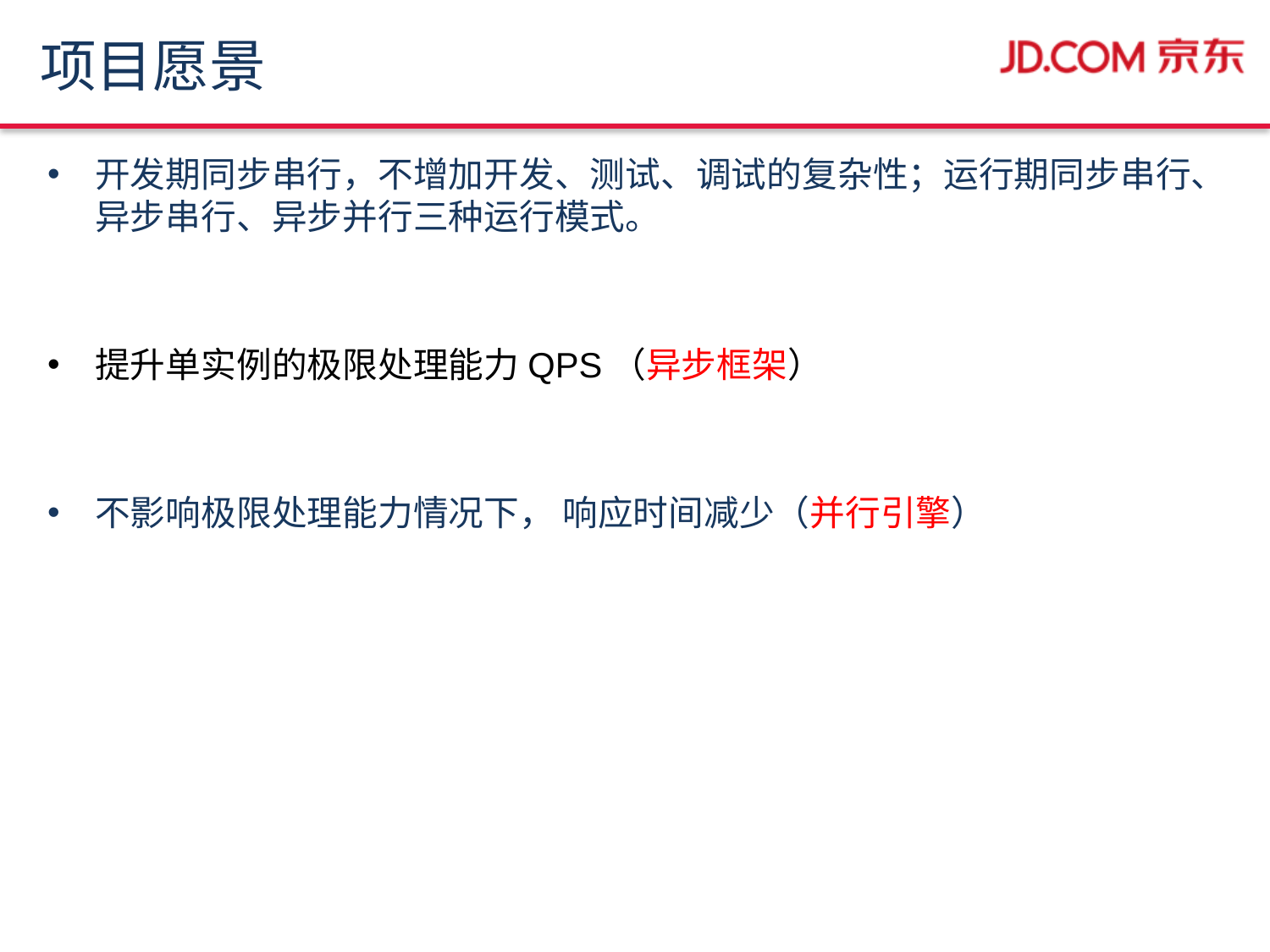

# 项目愿景
开发期同步串行，不增加开发、测试、调试的复杂性；运行期同步串行、异步串行、异步并行三种运行模式。

提升单实例的极限处理能力QPS（异步框架）

不影响极限处理能力情况下， 响应时间减少（并行引擎）